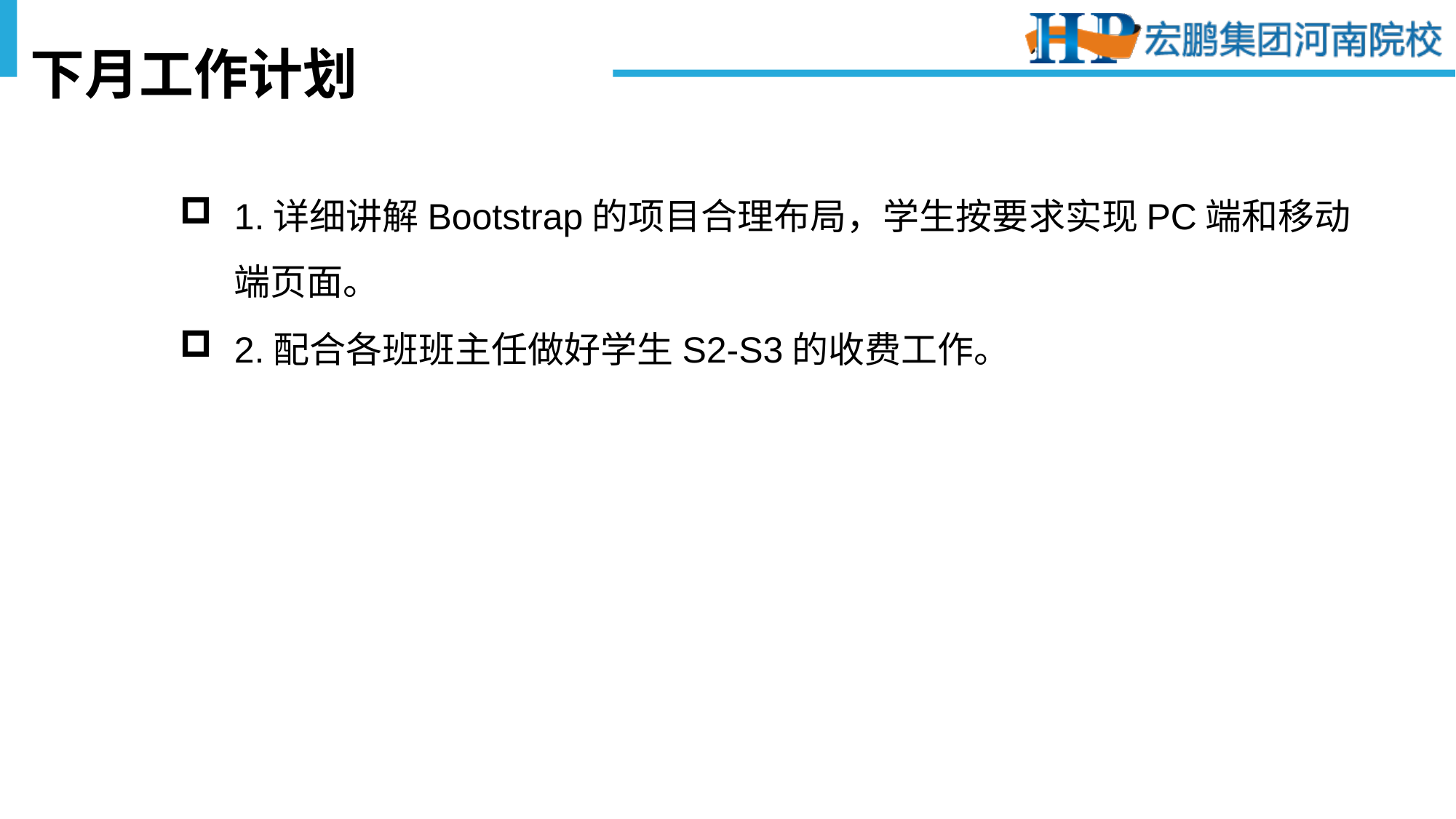

下月工作计划
1.详细讲解Bootstrap的项目合理布局，学生按要求实现PC端和移动端页面。
2.配合各班班主任做好学生S2-S3的收费工作。